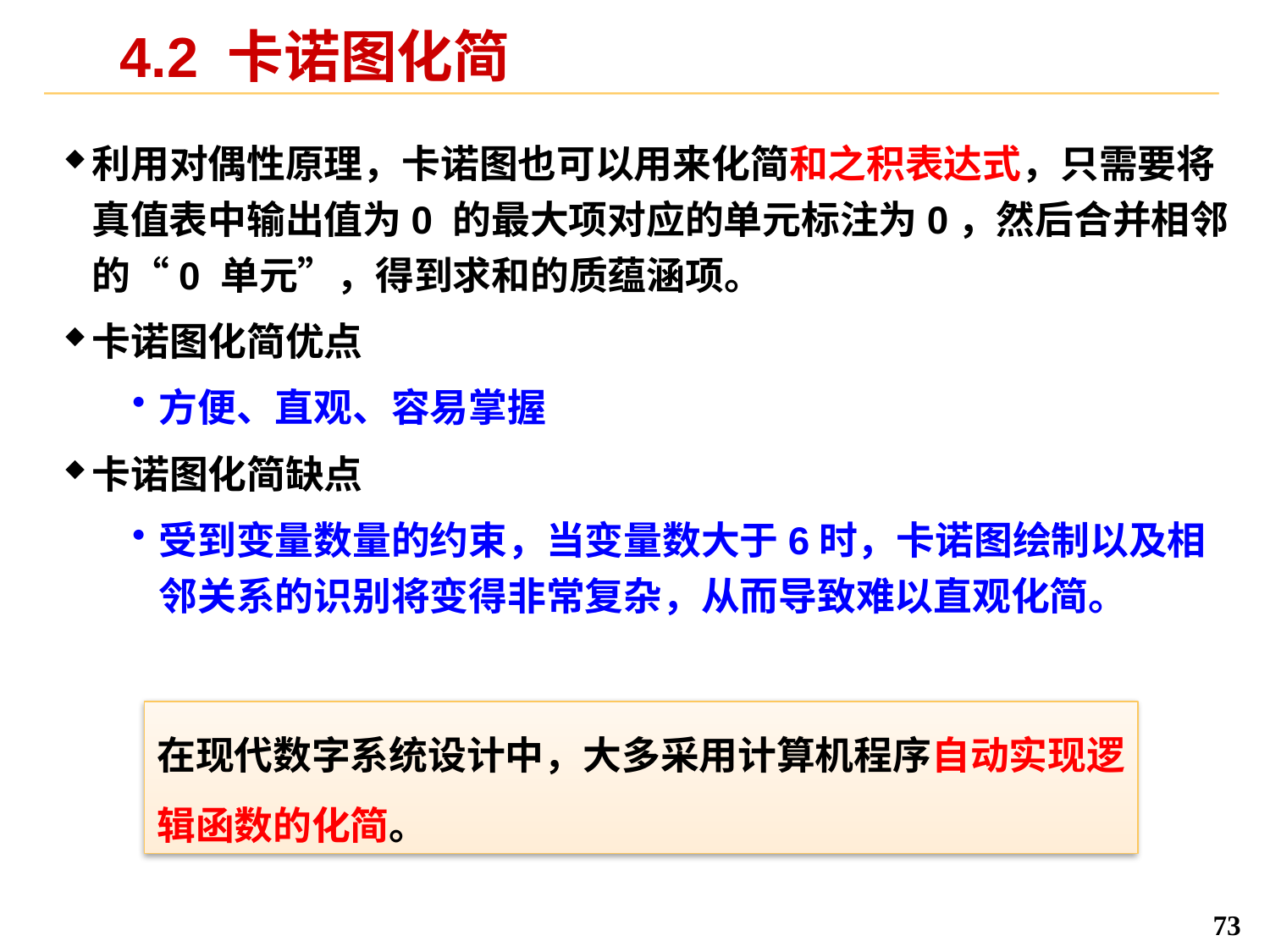

# 4.2 卡诺图化简
利用对偶性原理，卡诺图也可以用来化简和之积表达式，只需要将真值表中输出值为0 的最大项对应的单元标注为0，然后合并相邻的“0 单元”，得到求和的质蕴涵项。
卡诺图化简优点
方便、直观、容易掌握
卡诺图化简缺点
受到变量数量的约束，当变量数大于6时，卡诺图绘制以及相邻关系的识别将变得非常复杂，从而导致难以直观化简。

在现代数字系统设计中，大多采用计算机程序自动实现逻辑函数的化简。
73